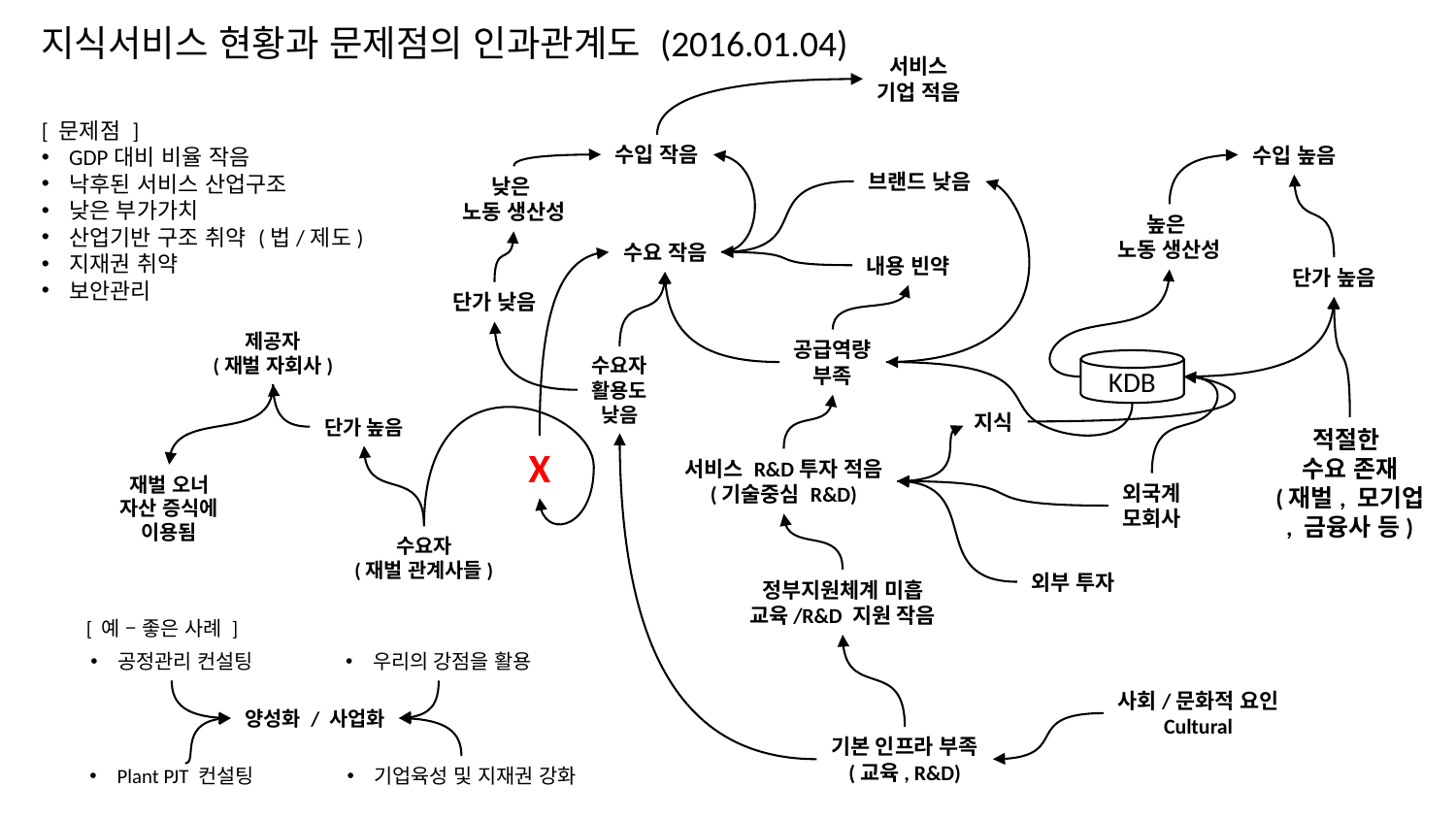

지식서비스 현황과 문제점의 인과관계도 (2016.01.04)
서비스
기업 적음
[ 문제점 ]
GDP대비 비율 작음
낙후된 서비스 산업구조
낮은 부가가치
산업기반 구조 취약 (법/제도)
지재권 취약
보안관리
수입 작음
수입 높음
브랜드 낮음
낮은
노동 생산성
높은
노동 생산성
수요 작음
내용 빈약
단가 높음
단가 낮음
제공자
(재벌 자회사)
공급역량
부족
수요자
활용도
낮음
KDB
지식
단가 높음
적절한
수요 존재
(재벌, 모기업
, 금융사 등)
X
서비스 R&D투자 적음
(기술중심 R&D)
재벌 오너
자산 증식에
이용됨
외국계
모회사
수요자
(재벌 관계사들)
외부 투자
정부지원체계 미흡
교육/R&D 지원 작음
[ 예 – 좋은 사례 ]
우리의 강점을 활용
공정관리 컨설팅
사회/문화적 요인
Cultural
양성화 / 사업화
기본 인프라 부족
(교육, R&D)
기업육성 및 지재권 강화
Plant PJT 컨설팅